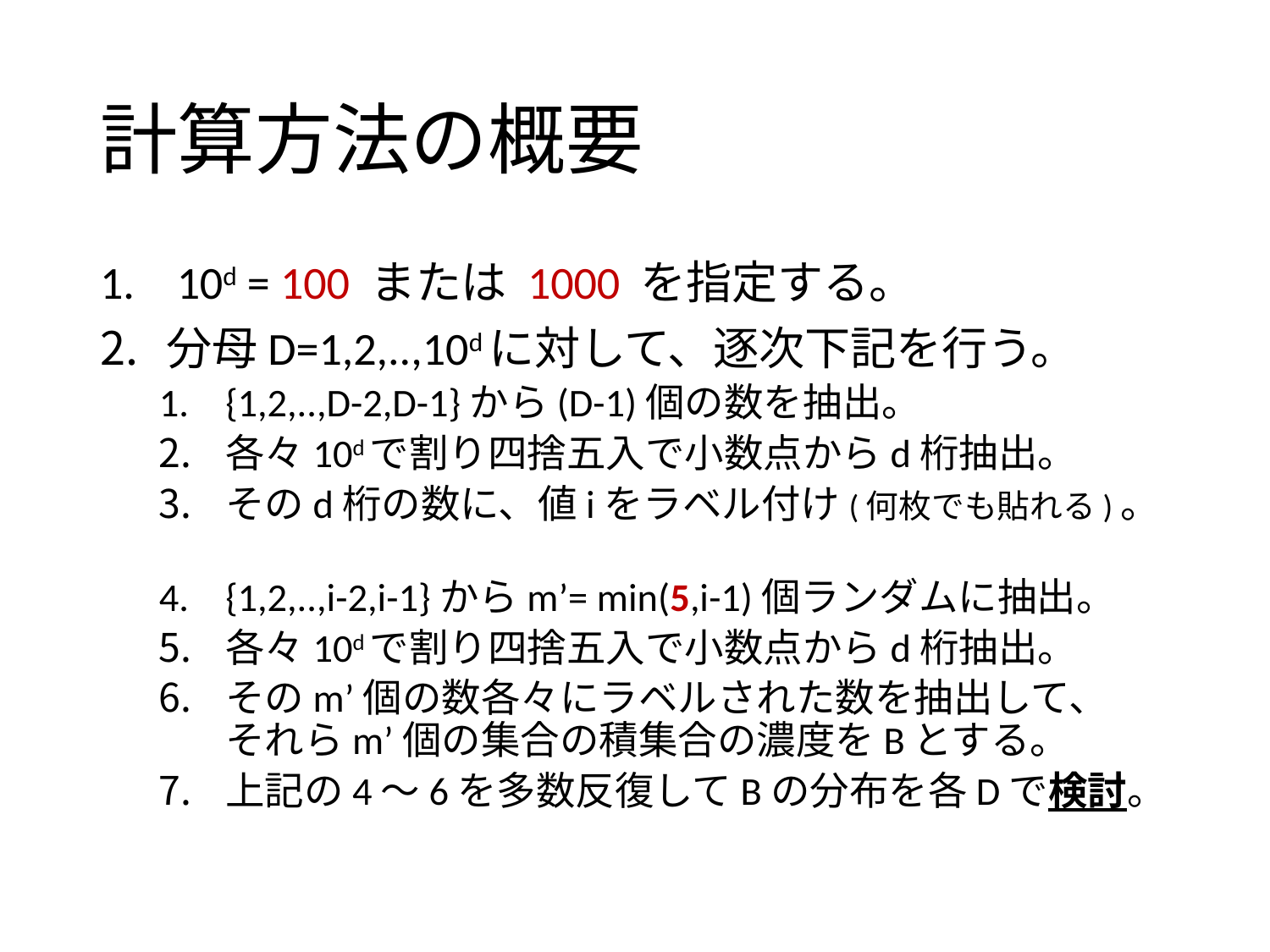

# 計算方法の概要
 10d = 100 または 1000 を指定する。
分母D=1,2,..,10dに対して、逐次下記を行う。
{1,2,..,D-2,D-1}から(D-1)個の数を抽出。
各々10dで割り四捨五入で小数点からd桁抽出。
そのd桁の数に、値iをラベル付け(何枚でも貼れる)。
{1,2,..,i-2,i-1}からm’= min(5,i-1)個ランダムに抽出。
各々10dで割り四捨五入で小数点からd桁抽出。
そのm’個の数各々にラベルされた数を抽出して、
それらm’個の集合の積集合の濃度をBとする。
上記の4〜6を多数反復してBの分布を各Dで検討。